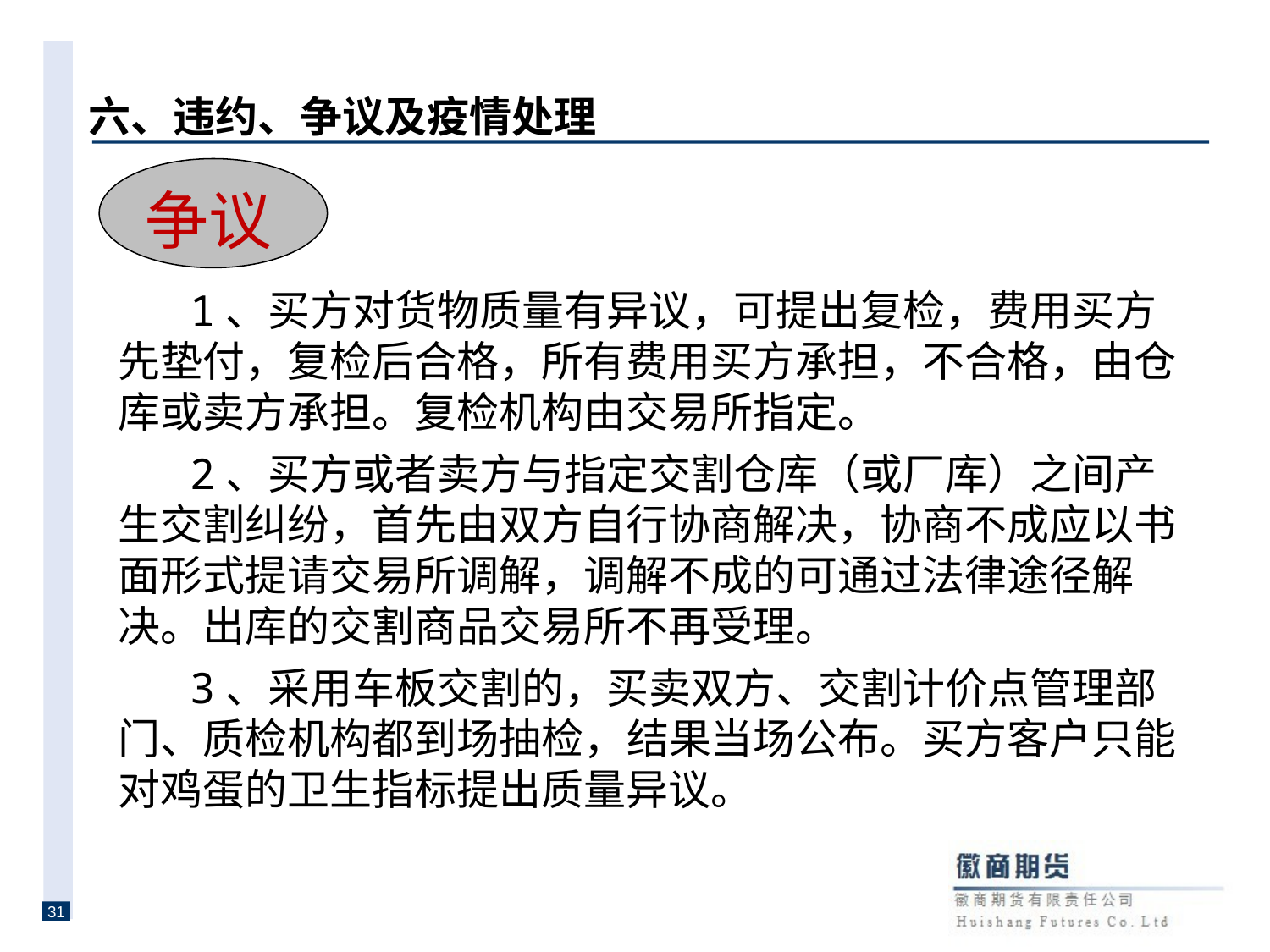

# 二、交割方式 二、交割方式 六、违约、争议及疫情处理
争议

    1、买方对货物质量有异议，可提出复检，费用买方先垫付，复检后合格，所有费用买方承担，不合格，由仓库或卖方承担。复检机构由交易所指定。
    2、买方或者卖方与指定交割仓库（或厂库）之间产生交割纠纷，首先由双方自行协商解决，协商不成应以书面形式提请交易所调解，调解不成的可通过法律途径解决。出库的交割商品交易所不再受理。
    3、采用车板交割的，买卖双方、交割计价点管理部门、质检机构都到场抽检，结果当场公布。买方客户只能对鸡蛋的卫生指标提出质量异议。